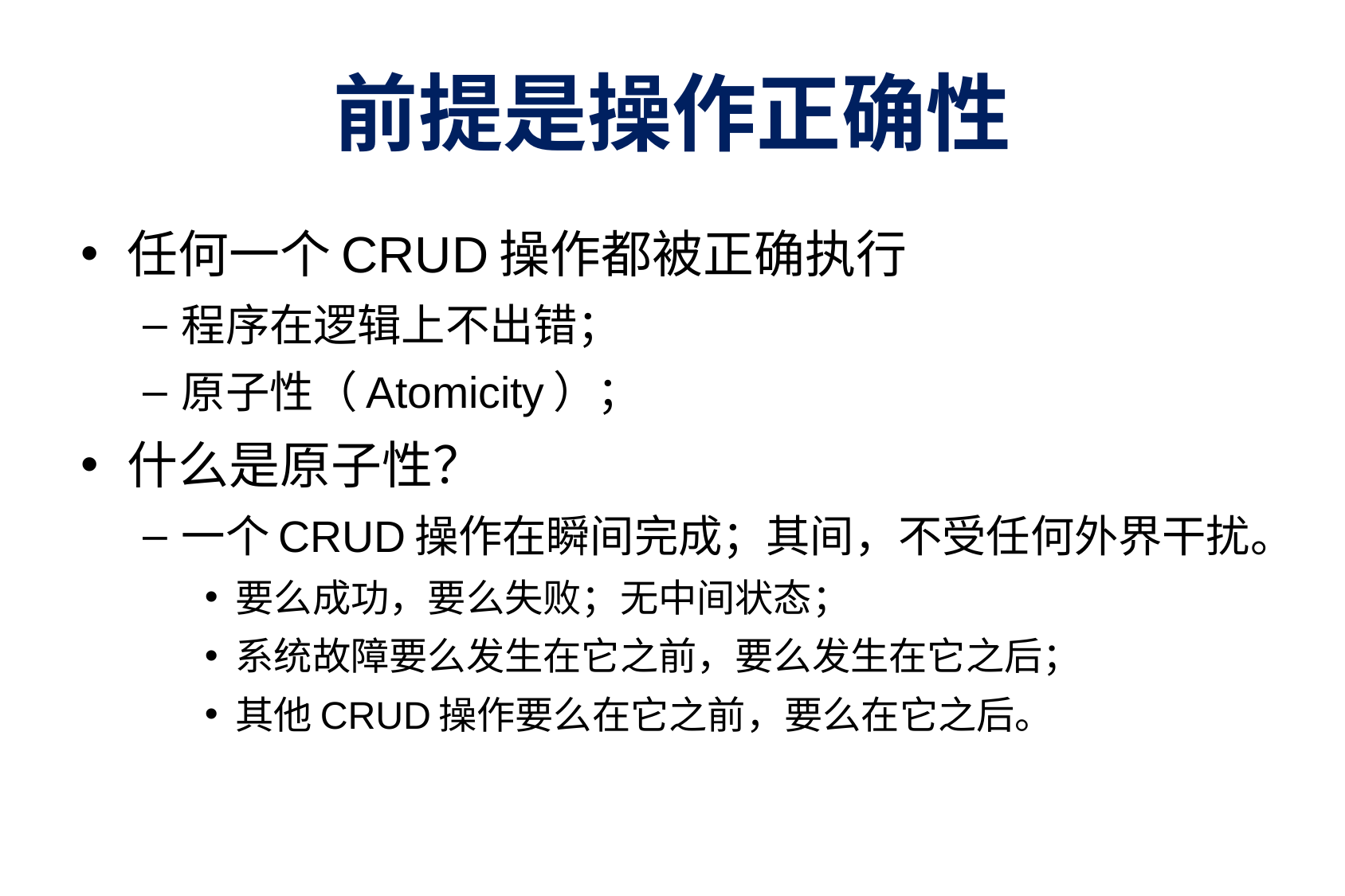

# 前提是操作正确性
任何一个CRUD操作都被正确执行
程序在逻辑上不出错；
原子性（Atomicity）；
什么是原子性？
一个CRUD操作在瞬间完成；其间，不受任何外界干扰。
要么成功，要么失败；无中间状态；
系统故障要么发生在它之前，要么发生在它之后；
其他CRUD操作要么在它之前，要么在它之后。